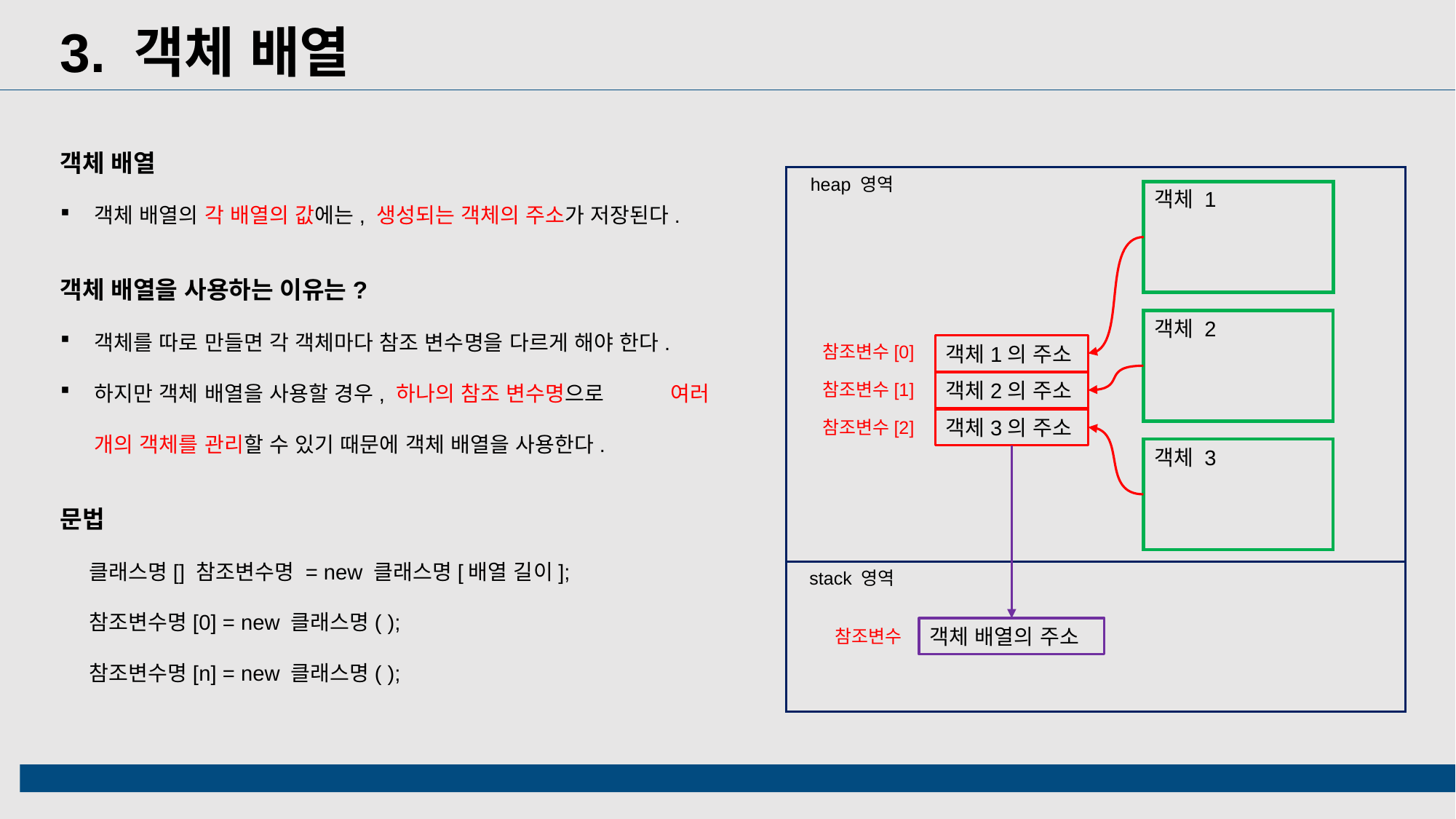

3. 객체 배열
객체 배열
객체 배열의 각 배열의 값에는, 생성되는 객체의 주소가 저장된다.

객체 배열을 사용하는 이유는?
객체를 따로 만들면 각 객체마다 참조 변수명을 다르게 해야 한다.
하지만 객체 배열을 사용할 경우, 하나의 참조 변수명으로           여러 개의 객체를 관리할 수 있기 때문에 객체 배열을 사용한다.

문법
    클래스명[] 참조변수명 = new 클래스명[배열 길이];
    참조변수명[0] = new 클래스명( );
    참조변수명[n] = new 클래스명( );

heap 영역
객체 1

객체 2

참조변수[0]
객체1의 주소
객체2의 주소
참조변수[1]
객체3의 주소
참조변수[2]

객체 3
stack 영역

객체 배열의 주소
참조변수